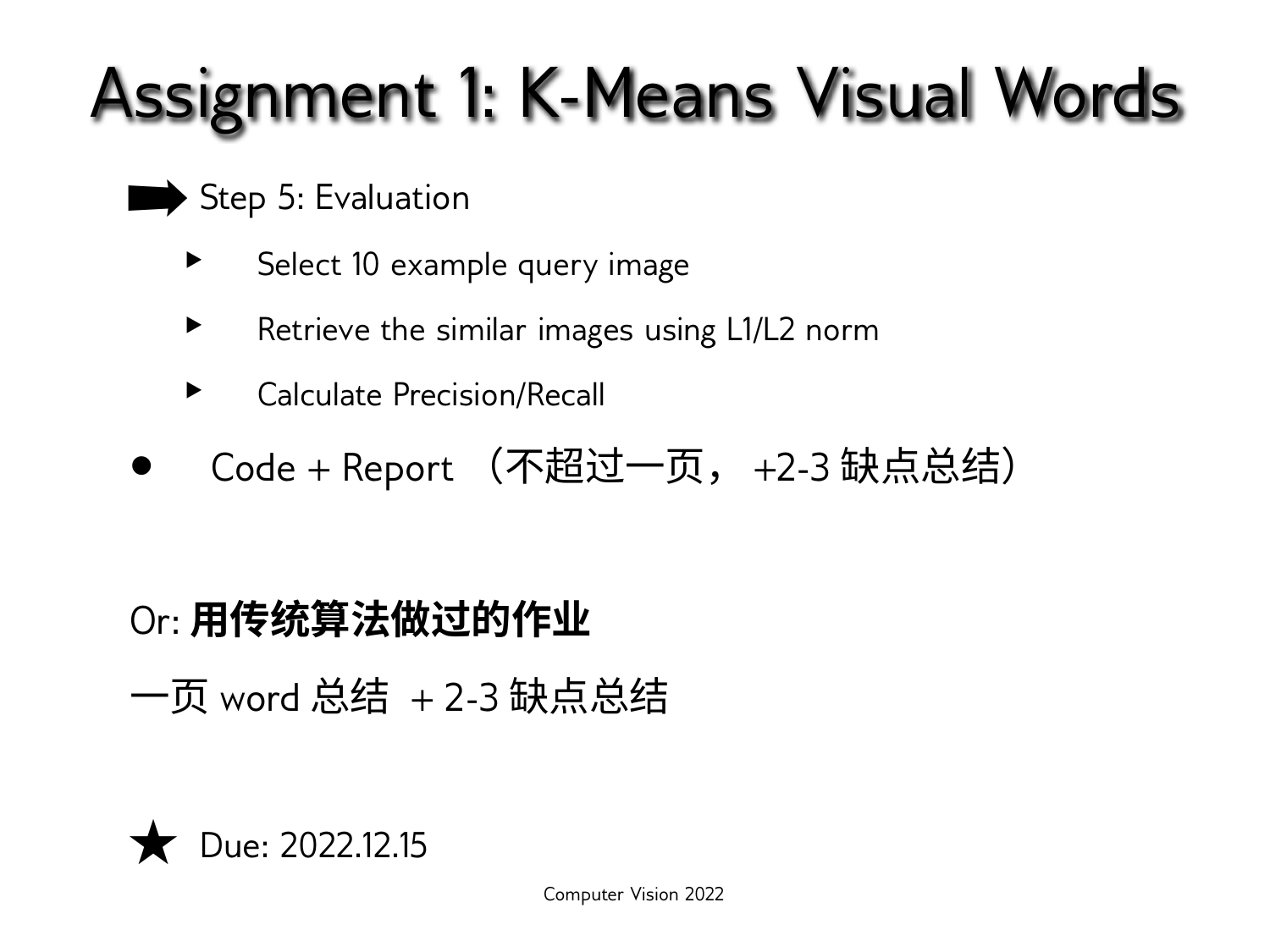

# Assignment 1: K-Means Visual Words
Step 5: Evaluation
Select 10 example query image
Retrieve the similar images using L1/L2 norm
Calculate Precision/Recall
Code + Report（不超过一页，+2-3缺点总结）

Or:用传统算法做过的作业
一页word总结 + 2-3缺点总结

Due: 2022.12.15